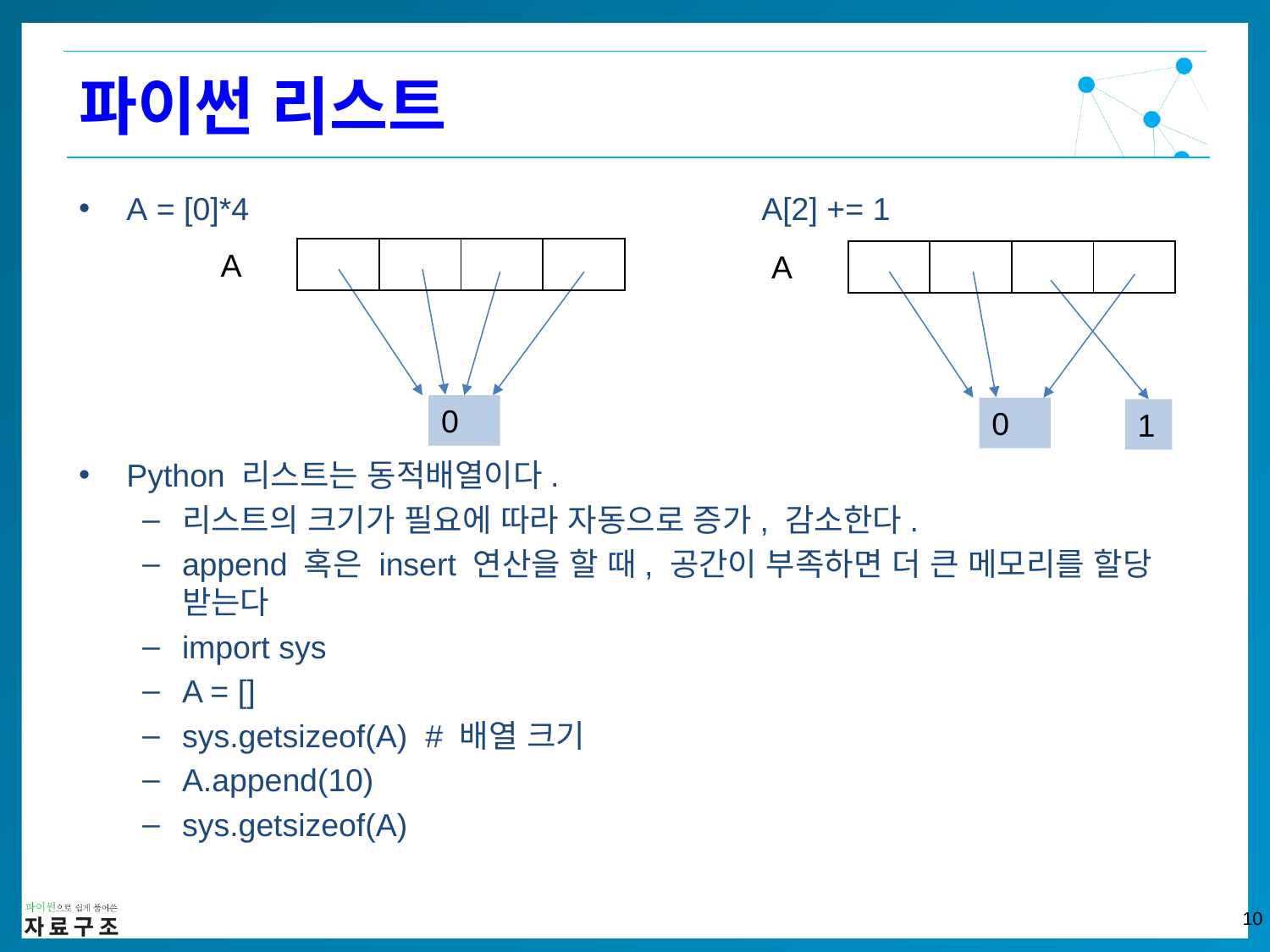

파이썬 리스트
A = [0]*4					A[2] += 1

Python 리스트는 동적배열이다.
리스트의 크기가 필요에 따라 자동으로 증가, 감소한다.
append 혹은 insert 연산을 할 때, 공간이 부족하면 더 큰 메모리를 할당 받는다
import sys
A = []
sys.getsizeof(A)  # 배열 크기
A.append(10)
sys.getsizeof(A)
|  |  |  |  |
| --- | --- | --- | --- |
A
|  |  |  |  |
| --- | --- | --- | --- |
A
0
0
1